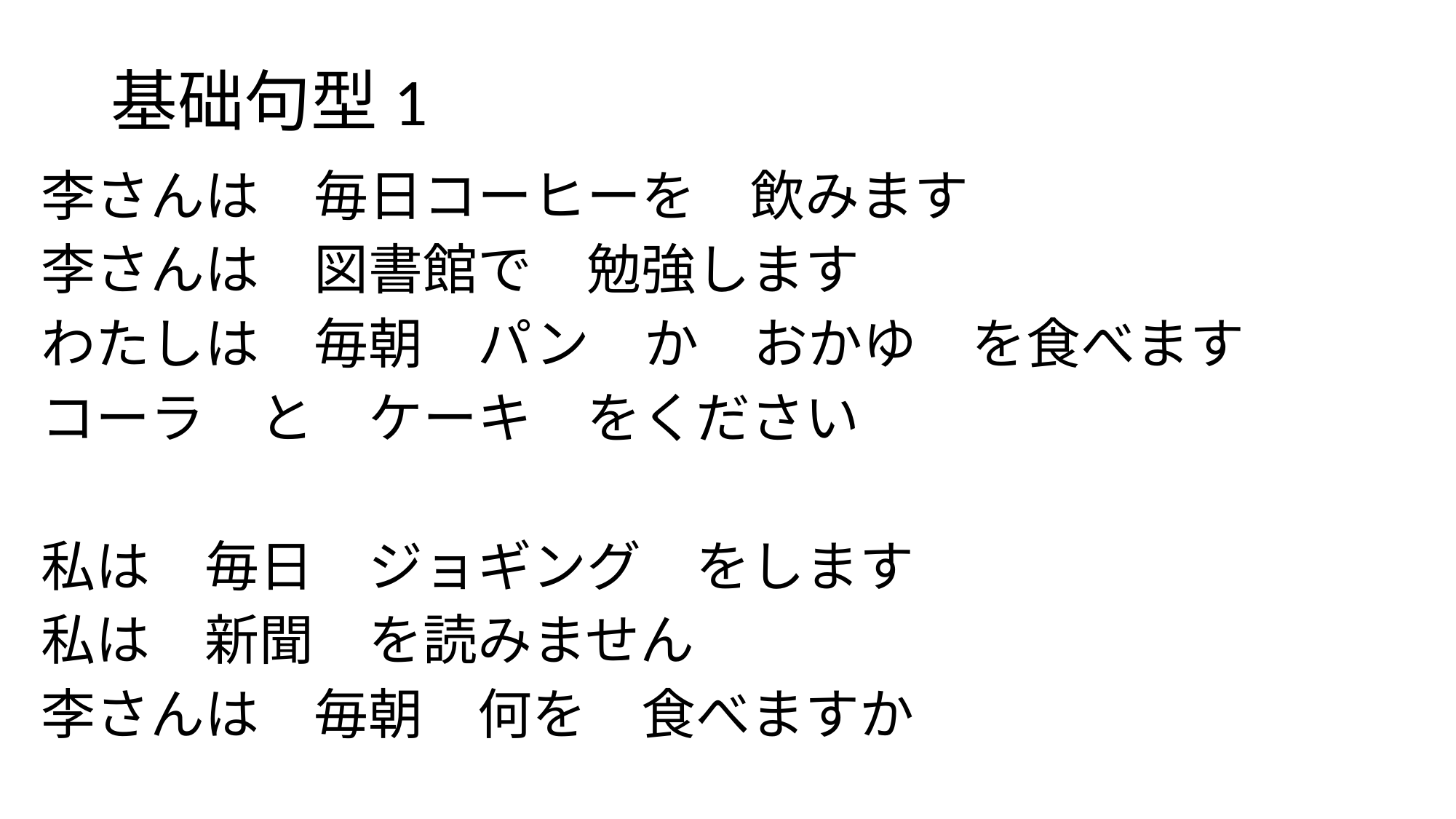

# 基础句型1
李さんは　毎日コーヒーを　飲みます
李さんは　図書館で　勉強します
わたしは　毎朝　パン　か　おかゆ　を食べます
コーラ　と　ケーキ　をください

私は　毎日　ジョギング　をします
私は　新聞　を読みません
李さんは　毎朝　何を　食べますか